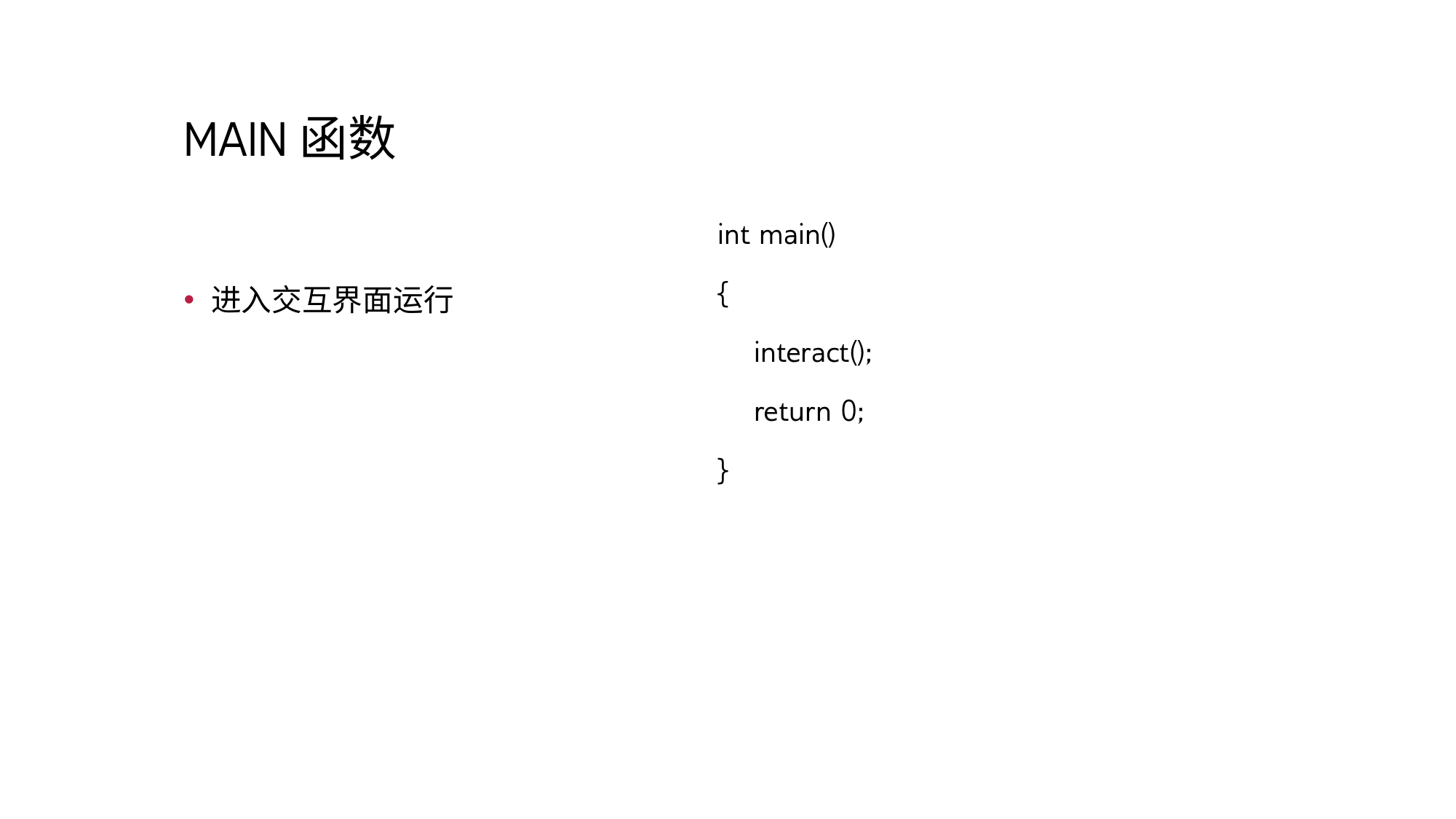

# Main函数
int main()
{
    interact();
    return 0;
}
进入交互界面运行